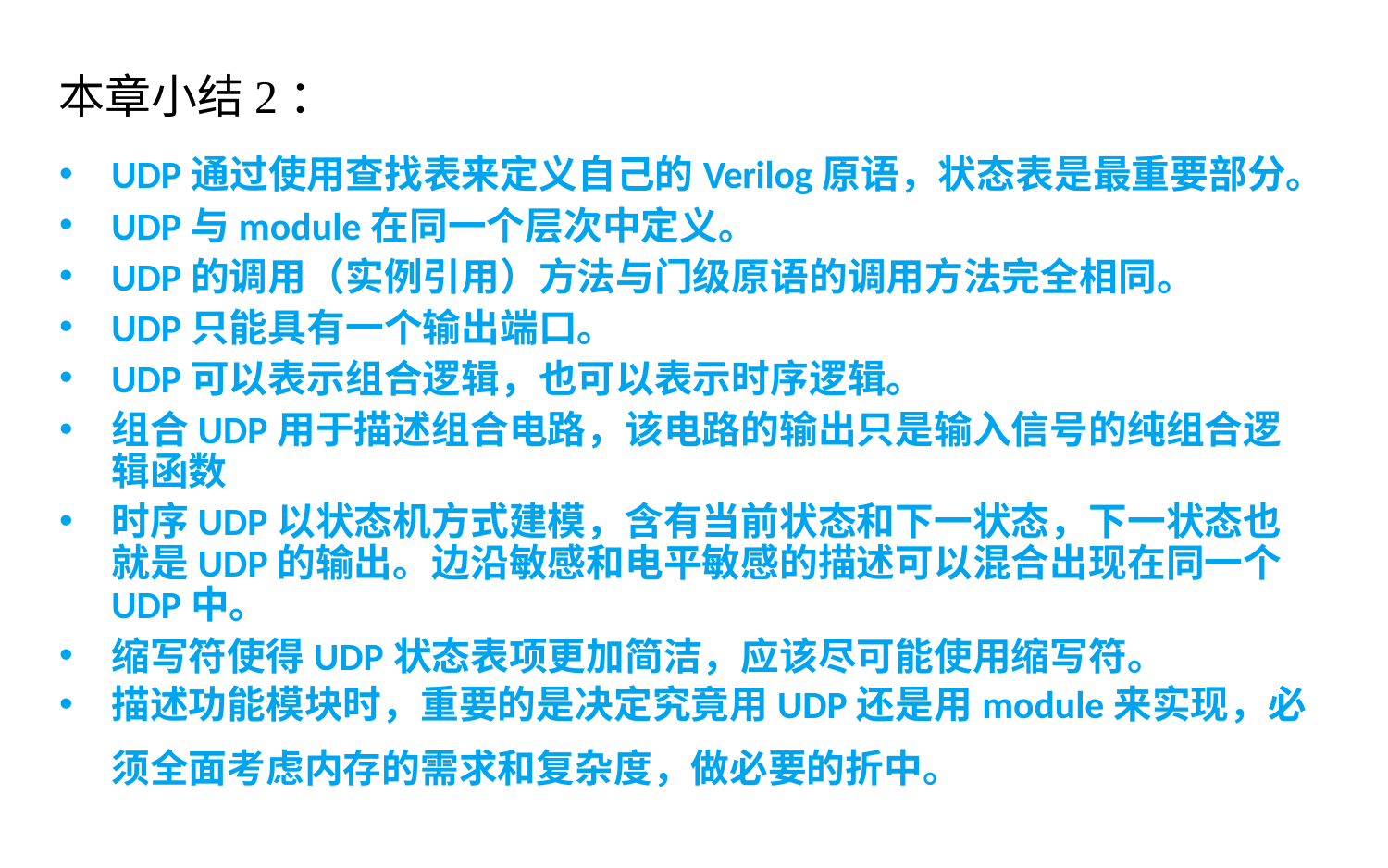

# 本章小结2：
UDP通过使用查找表来定义自己的Verilog原语，状态表是最重要部分。
UDP与module在同一个层次中定义。
UDP的调用（实例引用）方法与门级原语的调用方法完全相同。
UDP只能具有一个输出端口。
UDP可以表示组合逻辑，也可以表示时序逻辑。
组合UDP用于描述组合电路，该电路的输出只是输入信号的纯组合逻辑函数
时序UDP以状态机方式建模，含有当前状态和下一状态，下一状态也就是UDP的输出。边沿敏感和电平敏感的描述可以混合出现在同一个  UDP中。
缩写符使得UDP状态表项更加简洁，应该尽可能使用缩写符。
描述功能模块时，重要的是决定究竟用UDP还是用module来实现，必
须全面考虑内存的需求和复杂度，做必要的折中。